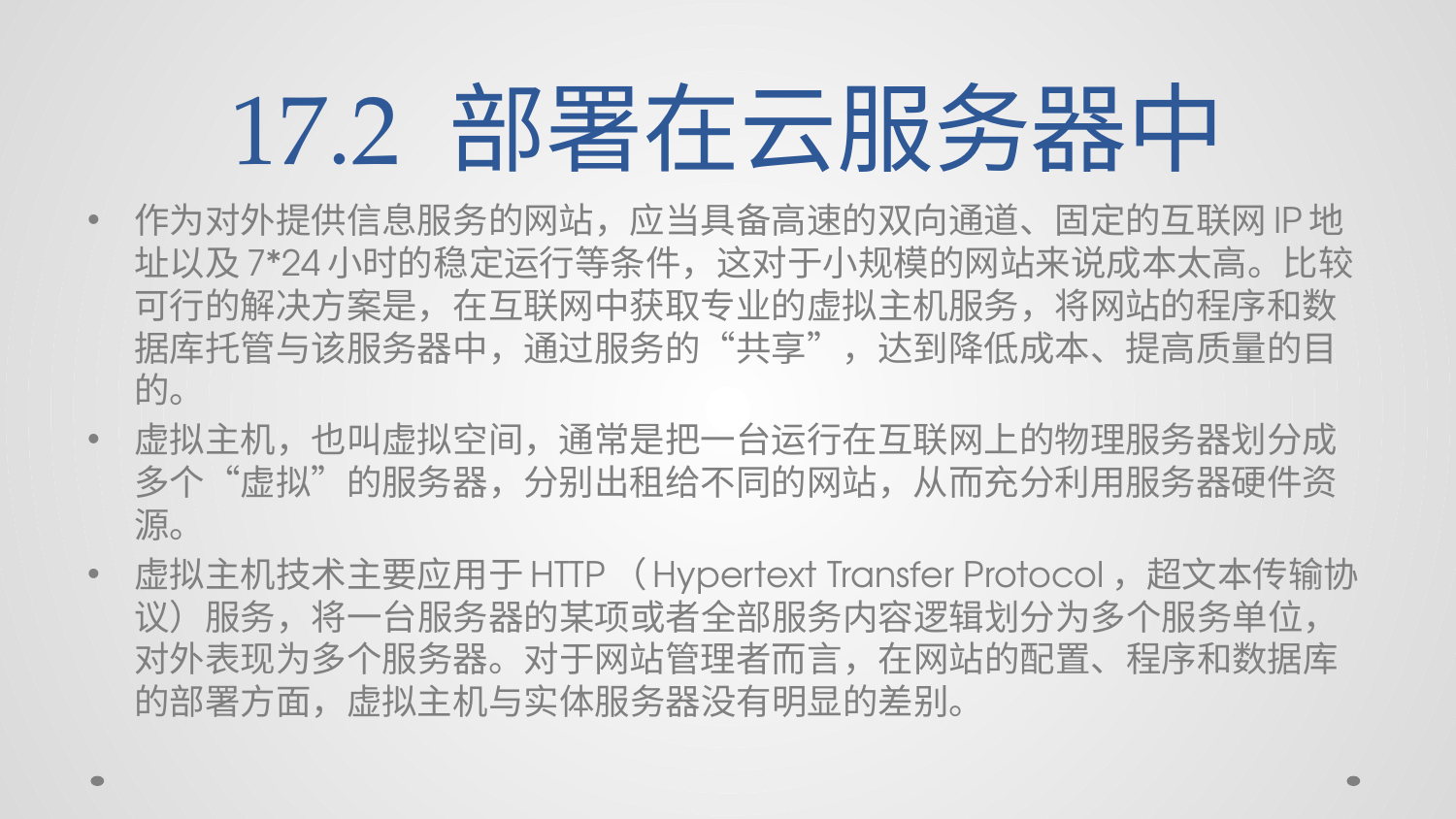

# 17.2 部署在云服务器中
作为对外提供信息服务的网站，应当具备高速的双向通道、固定的互联网IP地址以及7*24小时的稳定运行等条件，这对于小规模的网站来说成本太高。比较可行的解决方案是，在互联网中获取专业的虚拟主机服务，将网站的程序和数据库托管与该服务器中，通过服务的“共享”，达到降低成本、提高质量的目的。
虚拟主机，也叫虚拟空间，通常是把一台运行在互联网上的物理服务器划分成多个“虚拟”的服务器，分别出租给不同的网站，从而充分利用服务器硬件资源。
虚拟主机技术主要应用于HTTP（Hypertext Transfer Protocol，超文本传输协议）服务，将一台服务器的某项或者全部服务内容逻辑划分为多个服务单位，对外表现为多个服务器。对于网站管理者而言，在网站的配置、程序和数据库的部署方面，虚拟主机与实体服务器没有明显的差别。